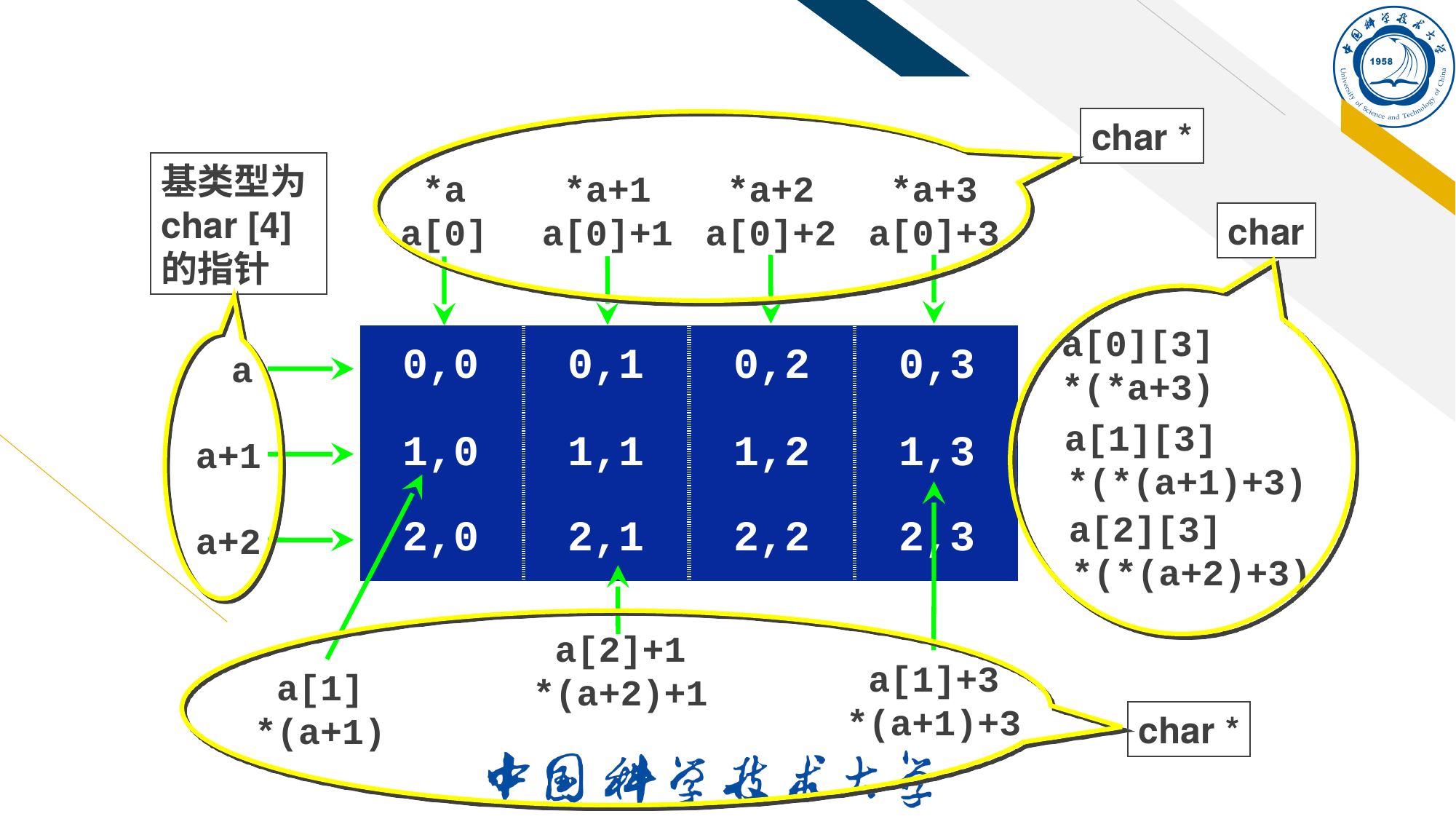

char *

基类型为
char [4]
的指针
*a
a[0]

*a+1
a[0]+1

*a+2
a[0]+2

*a+3
a[0]+3

char

a[0][3]
*(*a+3)
|  |
| --- |
|  |
|  |
| 0,0 | 0,1 | 0,2 | 0,3 |
| --- | --- | --- | --- |
| 1,0 | 1,1 | 1,2 | 1,3 |
| 2,0 | 2,1 | 2,2 | 2,3 |

a[0]
a

a[1][3]
*(*(a+1)+3)
a[1]
a+1

a[1]
*(a+1)

a[1]+3
*(a+1)+3
a[2][3]
*(*(a+2)+3)
a[2]
a+2

a[2]+1
*(a+2)+1

char *